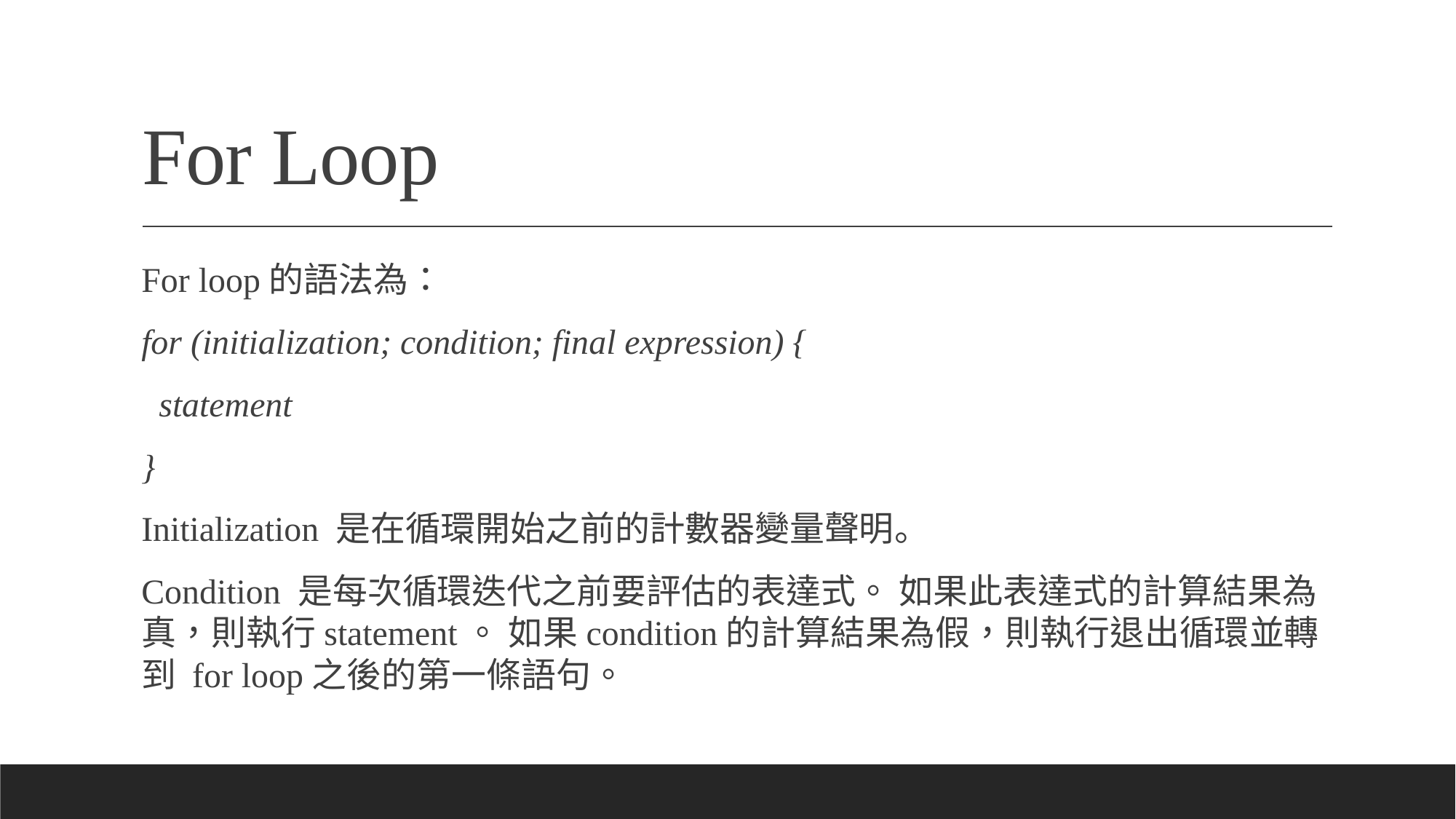

# For Loop
For loop的語法為：
for (initialization; condition; final expression) {
  statement
}
Initialization 是在循環開始之前的計數器變量聲明。
Condition 是每次循環迭代之前要評估的表達式。 如果此表達式的計算結果為真，則執行statement。 如果condition的計算結果為假，則執行退出循環並轉到 for loop之後的第一條語句。